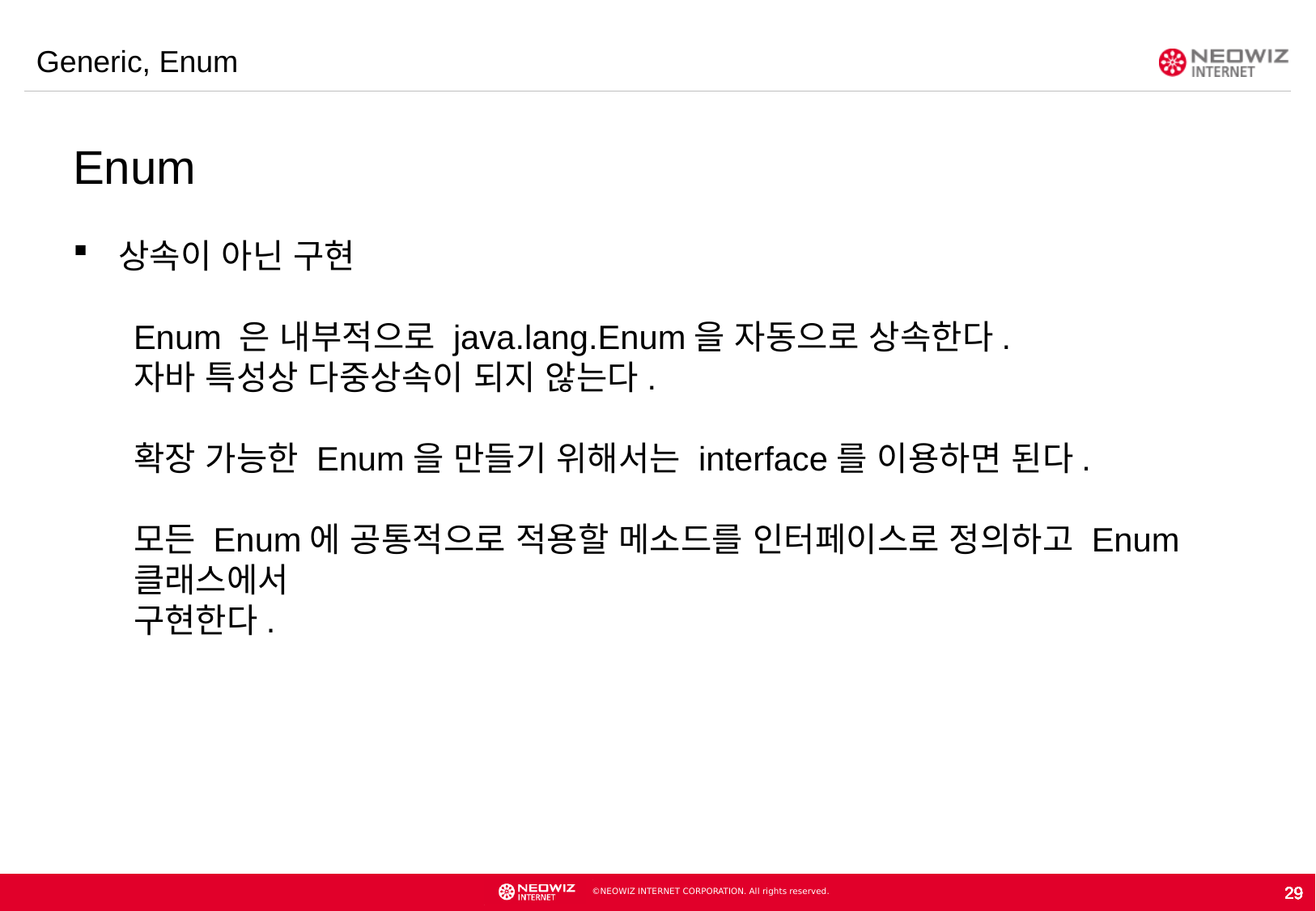

Generic, Enum

Enum

상속이 아닌 구현

Enum 은 내부적으로 java.lang.Enum을 자동으로 상속한다.
자바 특성상 다중상속이 되지 않는다.

확장 가능한 Enum을 만들기 위해서는 interface를 이용하면 된다.

모든 Enum에 공통적으로 적용할 메소드를 인터페이스로 정의하고 Enum 클래스에서
구현한다.
29
29
29
29
29
29
29
29
29
29
29
29
29
29
29